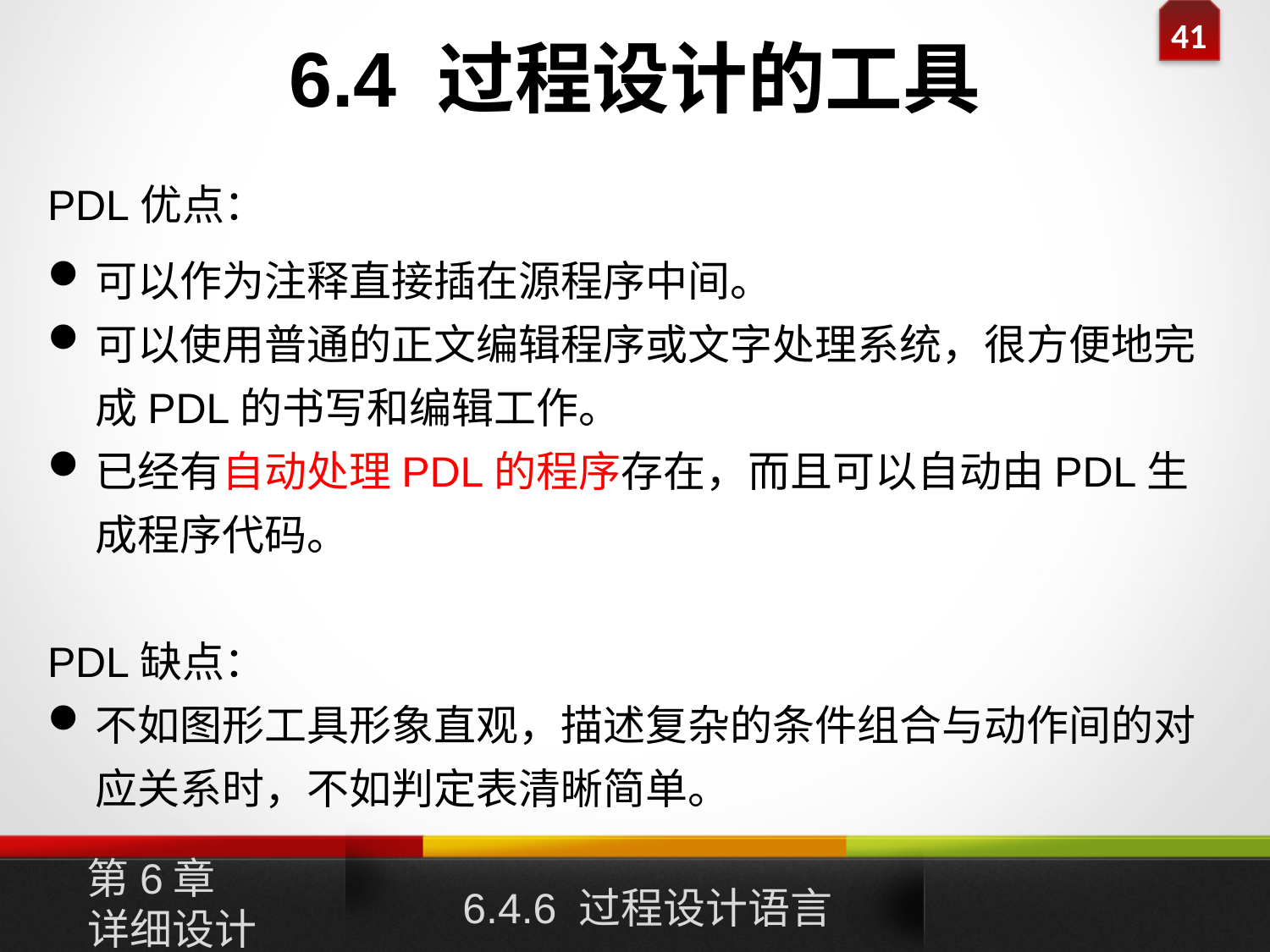

# 6.4 过程设计的工具
PDL优点：
可以作为注释直接插在源程序中间。
可以使用普通的正文编辑程序或文字处理系统，很方便地完成PDL的书写和编辑工作。
已经有自动处理PDL的程序存在，而且可以自动由PDL生成程序代码。

PDL缺点：
不如图形工具形象直观，描述复杂的条件组合与动作间的对应关系时，不如判定表清晰简单。
第6章
详细设计
6.4.6 过程设计语言